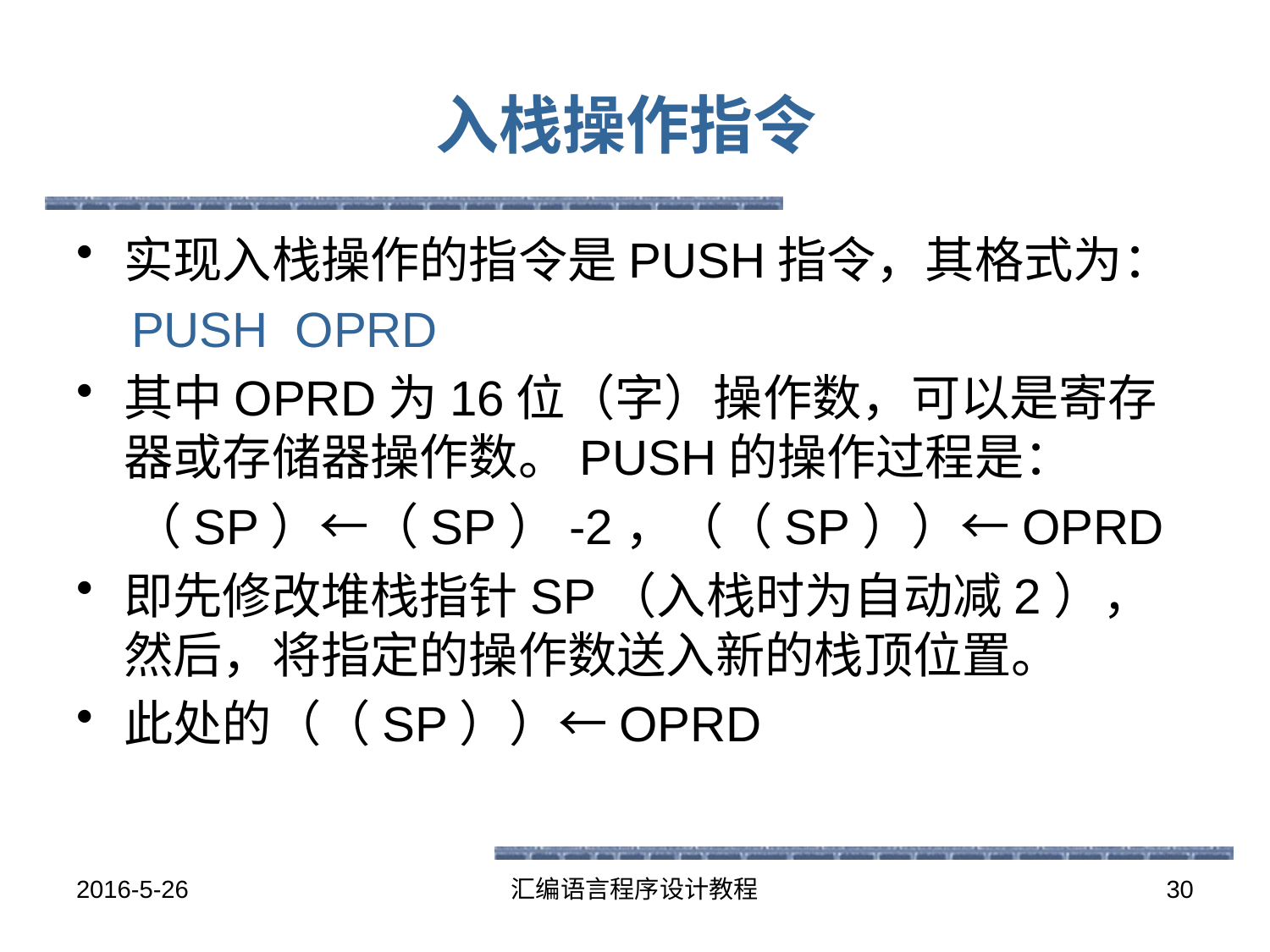

# 入栈操作指令
实现入栈操作的指令是PUSH指令，其格式为：
    PUSH  OPRD
其中OPRD为16位（字）操作数，可以是寄存器或存储器操作数。PUSH的操作过程是：
    （SP）←（SP）-2，（（SP））←OPRD
即先修改堆栈指针SP（入栈时为自动减2），然后，将指定的操作数送入新的栈顶位置。
此处的（（SP））←OPRD
2016-5-26
汇编语言程序设计教程
30